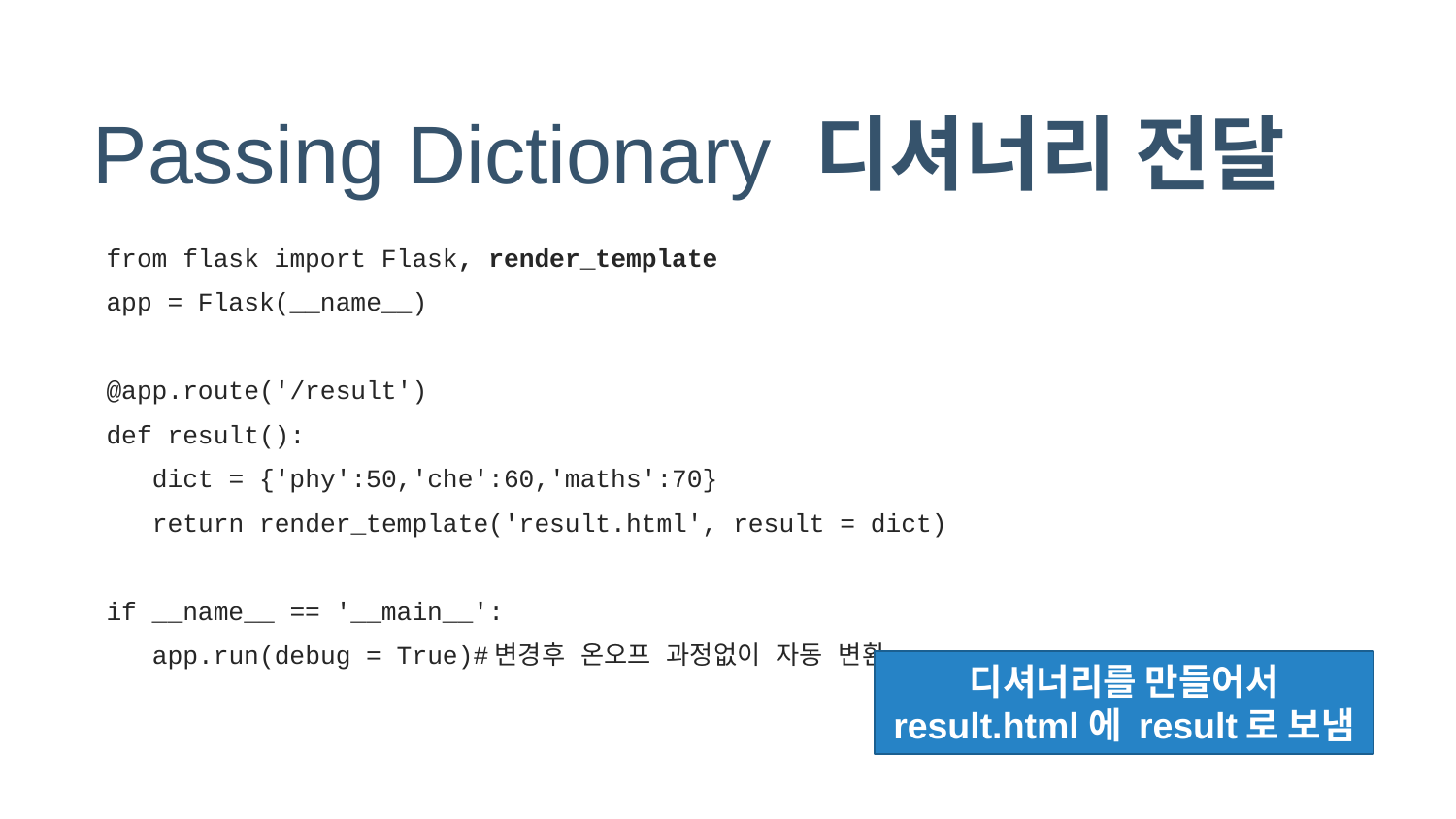

# Passing Dictionary 디셔너리 전달
from flask import Flask, render_template
app = Flask(__name__)

@app.route('/result')
def result():
   dict = {'phy':50,'che':60,'maths':70}
   return render_template('result.html', result = dict)

if __name__ == '__main__':
   app.run(debug = True)#변경후 온오프 과정없이 자동 변환
디셔너리를 만들어서 result.html에 result로 보냄